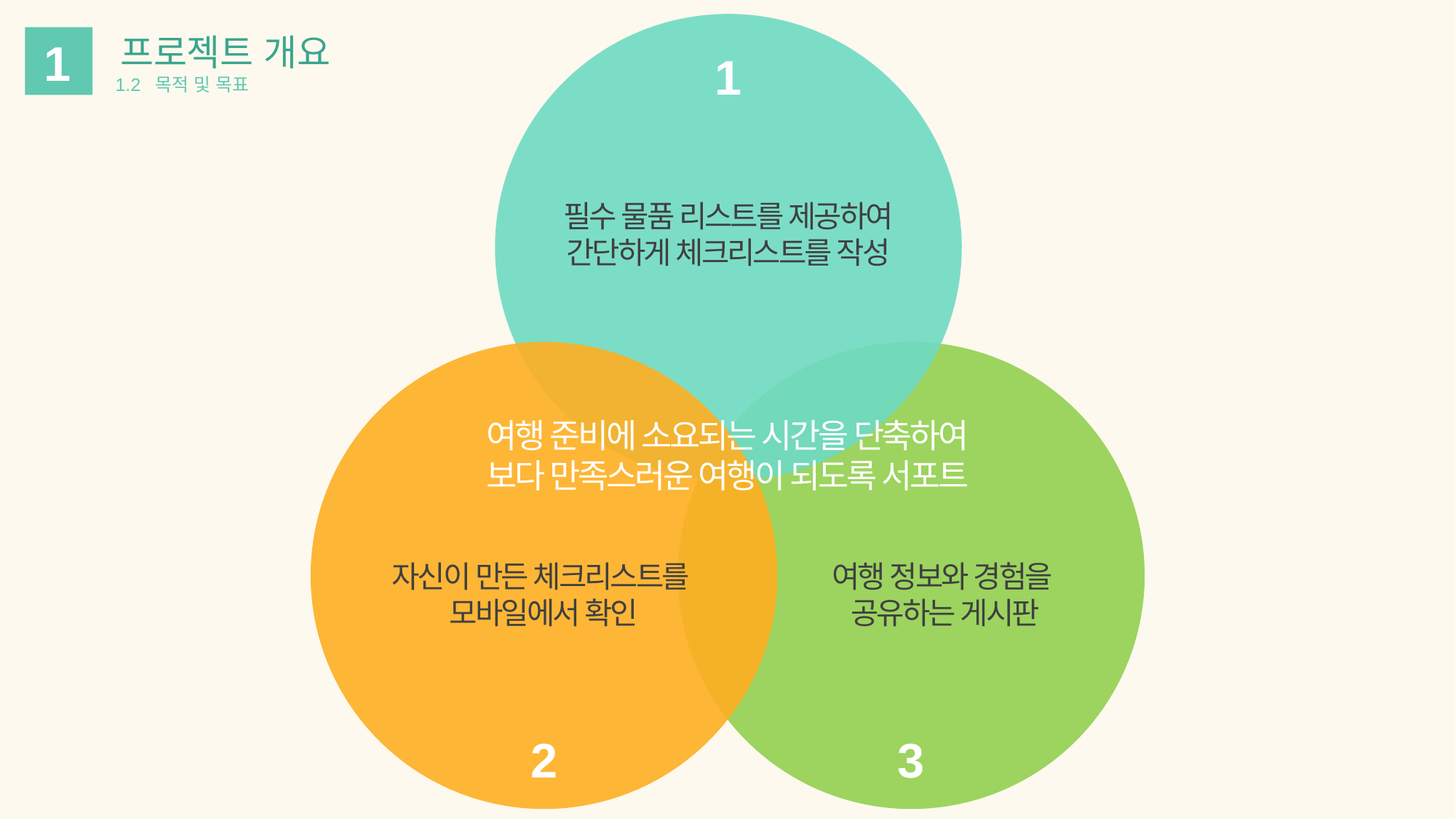

프로젝트 개요
1.2  목적 및 목표

1
1
필수 물품 리스트를 제공하여
간단하게 체크리스트를 작성

여행 준비에 소요되는 시간을 단축하여
보다 만족스러운 여행이 되도록 서포트
자신이 만든 체크리스트를
모바일에서 확인
여행 정보와 경험을
공유하는 게시판
2
3